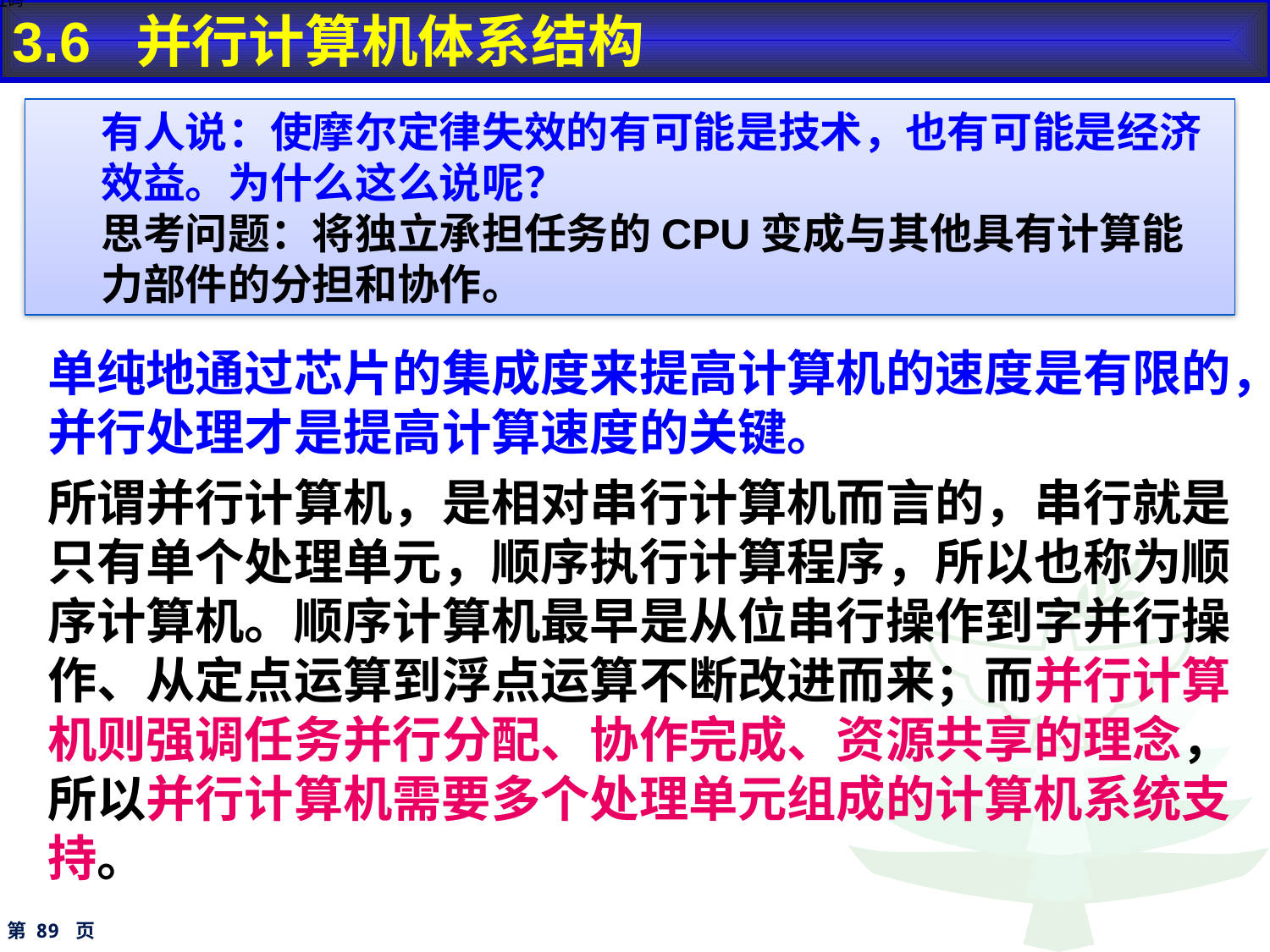

3.6  并行计算机体系结构

地址码
有人说：使摩尔定律失效的有可能是技术，也有可能是经济效益。为什么这么说呢？
思考问题：将独立承担任务的CPU变成与其他具有计算能力部件的分担和协作。
单纯地通过芯片的集成度来提高计算机的速度是有限的，并行处理才是提高计算速度的关键。
所谓并行计算机，是相对串行计算机而言的，串行就是只有单个处理单元，顺序执行计算程序，所以也称为顺序计算机。顺序计算机最早是从位串行操作到字并行操作、从定点运算到浮点运算不断改进而来；而并行计算机则强调任务并行分配、协作完成、资源共享的理念，所以并行计算机需要多个处理单元组成的计算机系统支持。